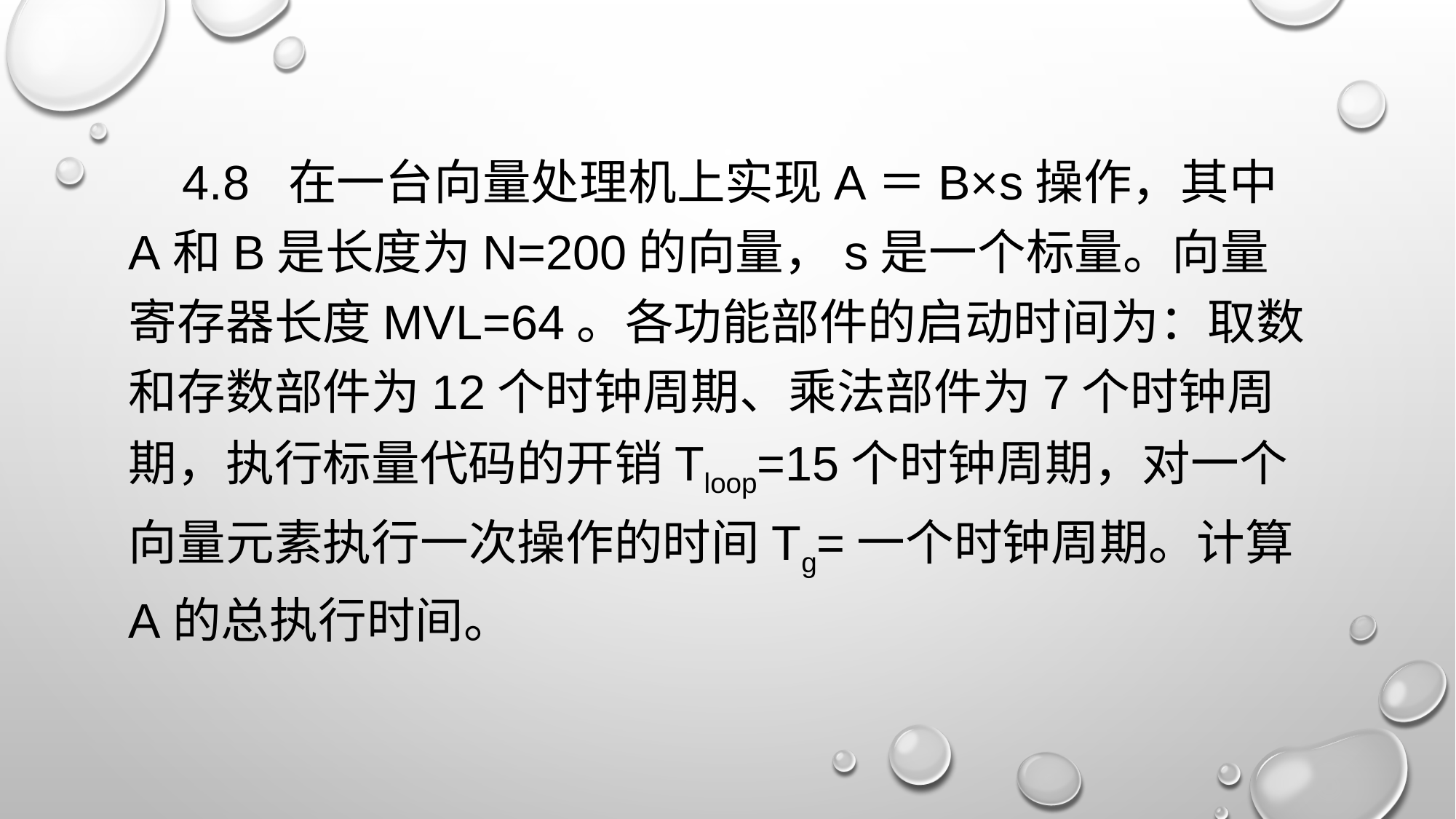

4.8  在一台向量处理机上实现A＝B×s操作，其中A和B是长度为N=200的向量，s是一个标量。向量寄存器长度MVL=64。各功能部件的启动时间为：取数和存数部件为12个时钟周期、乘法部件为7个时钟周期，执行标量代码的开销Tloop=15个时钟周期，对一个向量元素执行一次操作的时间Tg=一个时钟周期。计算A的总执行时间。